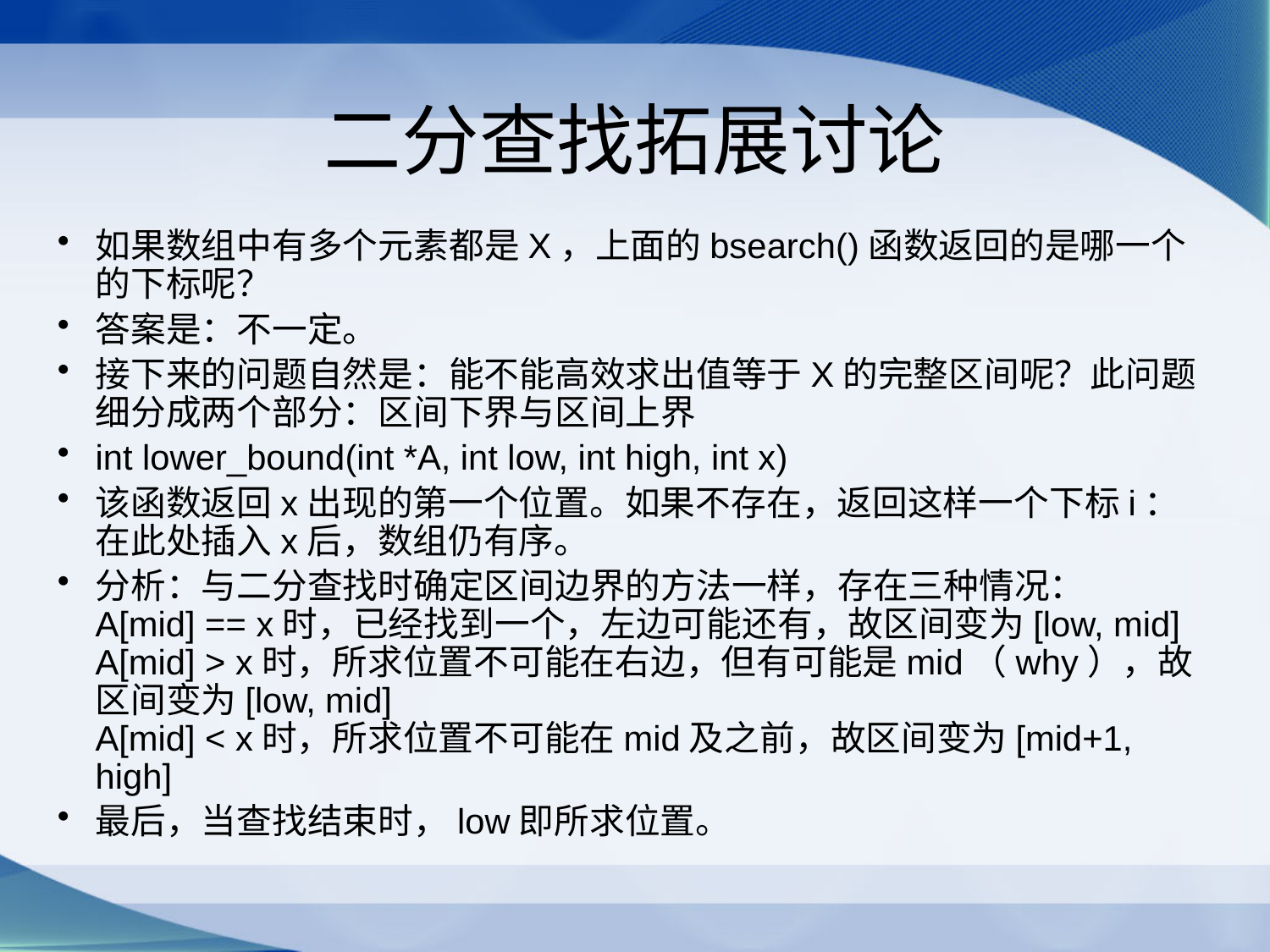

# 二分查找拓展讨论
如果数组中有多个元素都是X，上面的bsearch()函数返回的是哪一个的下标呢？
答案是：不一定。
接下来的问题自然是：能不能高效求出值等于X的完整区间呢？此问题细分成两个部分：区间下界与区间上界
int lower_bound(int *A, int low, int high, int x)
该函数返回x出现的第一个位置。如果不存在，返回这样一个下标i：在此处插入x后，数组仍有序。
分析：与二分查找时确定区间边界的方法一样，存在三种情况：
A[mid] == x时，已经找到一个，左边可能还有，故区间变为[low, mid]
A[mid] > x时，所求位置不可能在右边，但有可能是mid（why），故区间变为[low, mid]
A[mid] < x时，所求位置不可能在mid及之前，故区间变为[mid+1, high]
最后，当查找结束时，low即所求位置。